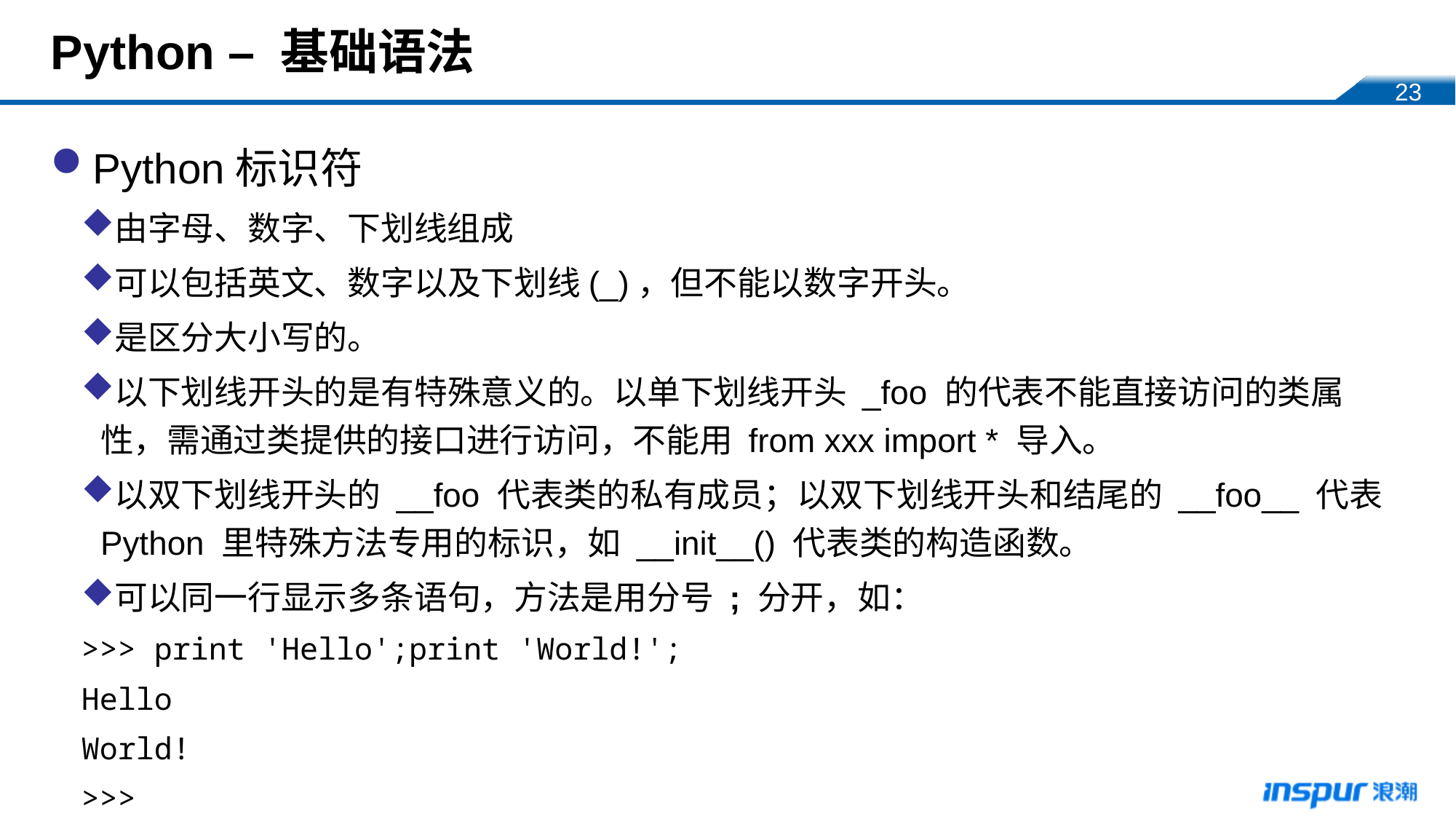

# Python – 基础语法
Python标识符
由字母、数字、下划线组成
可以包括英文、数字以及下划线(_)，但不能以数字开头。
是区分大小写的。
以下划线开头的是有特殊意义的。以单下划线开头 _foo 的代表不能直接访问的类属性，需通过类提供的接口进行访问，不能用 from xxx import * 导入。
以双下划线开头的 __foo 代表类的私有成员；以双下划线开头和结尾的 __foo__ 代表 Python 里特殊方法专用的标识，如 __init__() 代表类的构造函数。
可以同一行显示多条语句，方法是用分号 ; 分开，如：
>>> print 'Hello';print 'World!';
Hello
World!
>>>